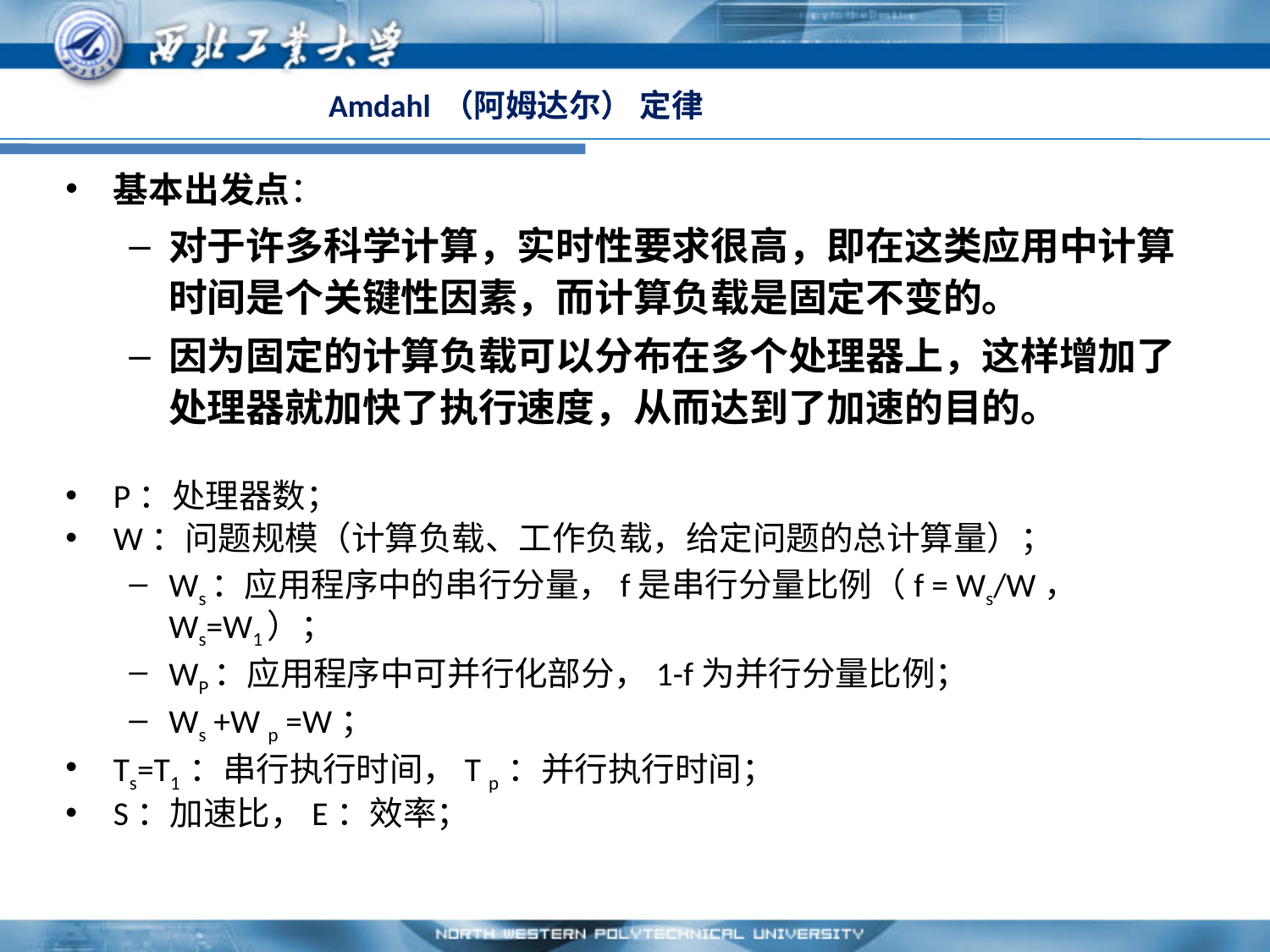

# Amdahl （阿姆达尔） 定律
基本出发点：
对于许多科学计算，实时性要求很高，即在这类应用中计算时间是个关键性因素，而计算负载是固定不变的。
因为固定的计算负载可以分布在多个处理器上，这样增加了处理器就加快了执行速度，从而达到了加速的目的。

P：处理器数；
W：问题规模（计算负载、工作负载，给定问题的总计算量）；
Ws：应用程序中的串行分量，f是串行分量比例（f = Ws/W， Ws=W1）；
WP：应用程序中可并行化部分，1-f为并行分量比例；
Ws +W p =W；
Ts=T1 ：串行执行时间，T p ：并行执行时间；
S：加速比，E：效率；